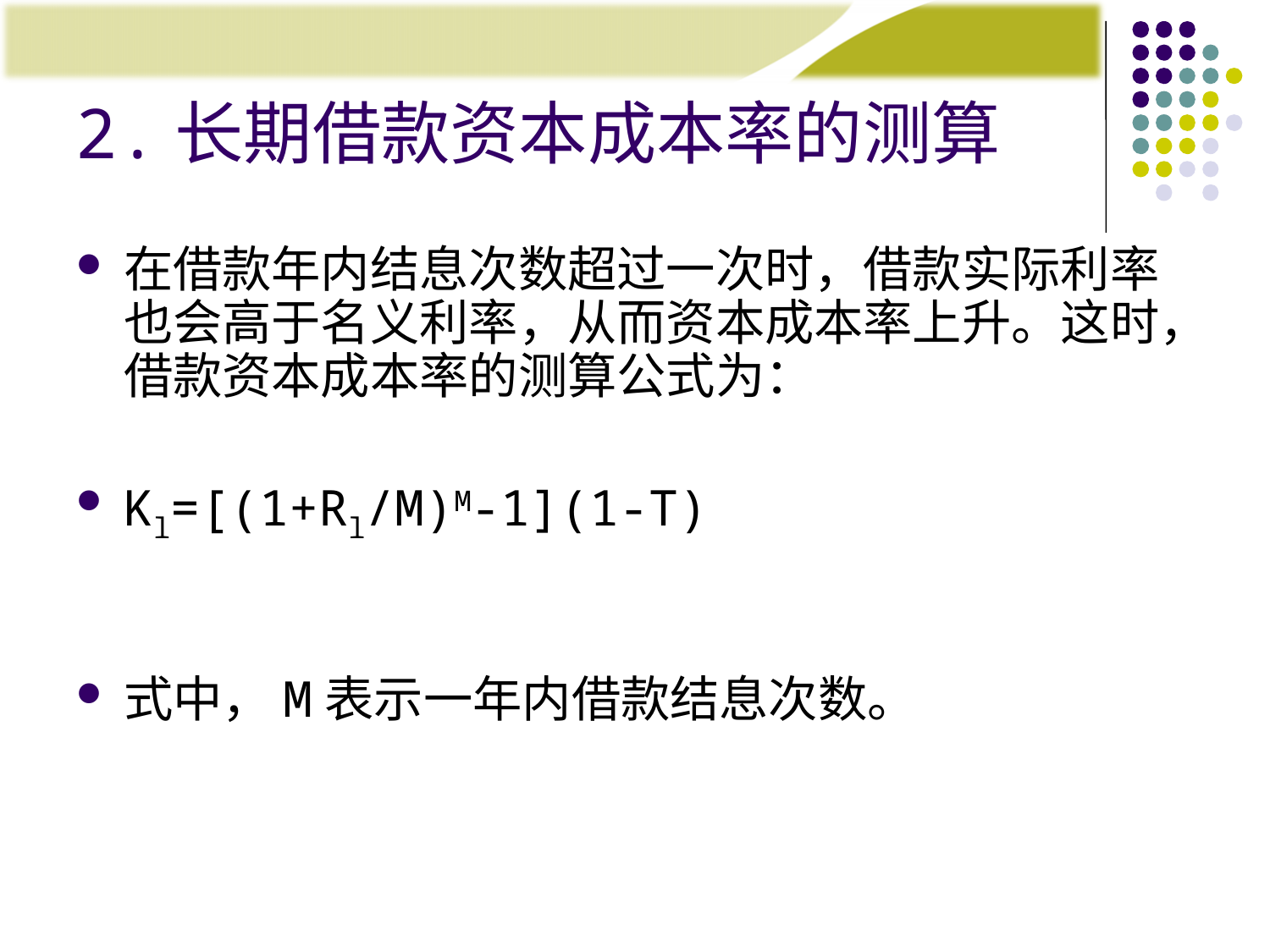

# 2.长期借款资本成本率的测算
在借款年内结息次数超过一次时，借款实际利率也会高于名义利率，从而资本成本率上升。这时，借款资本成本率的测算公式为：

Kl=[(1+Rl/M)M-1](1-T)

式中，M表示一年内借款结息次数。